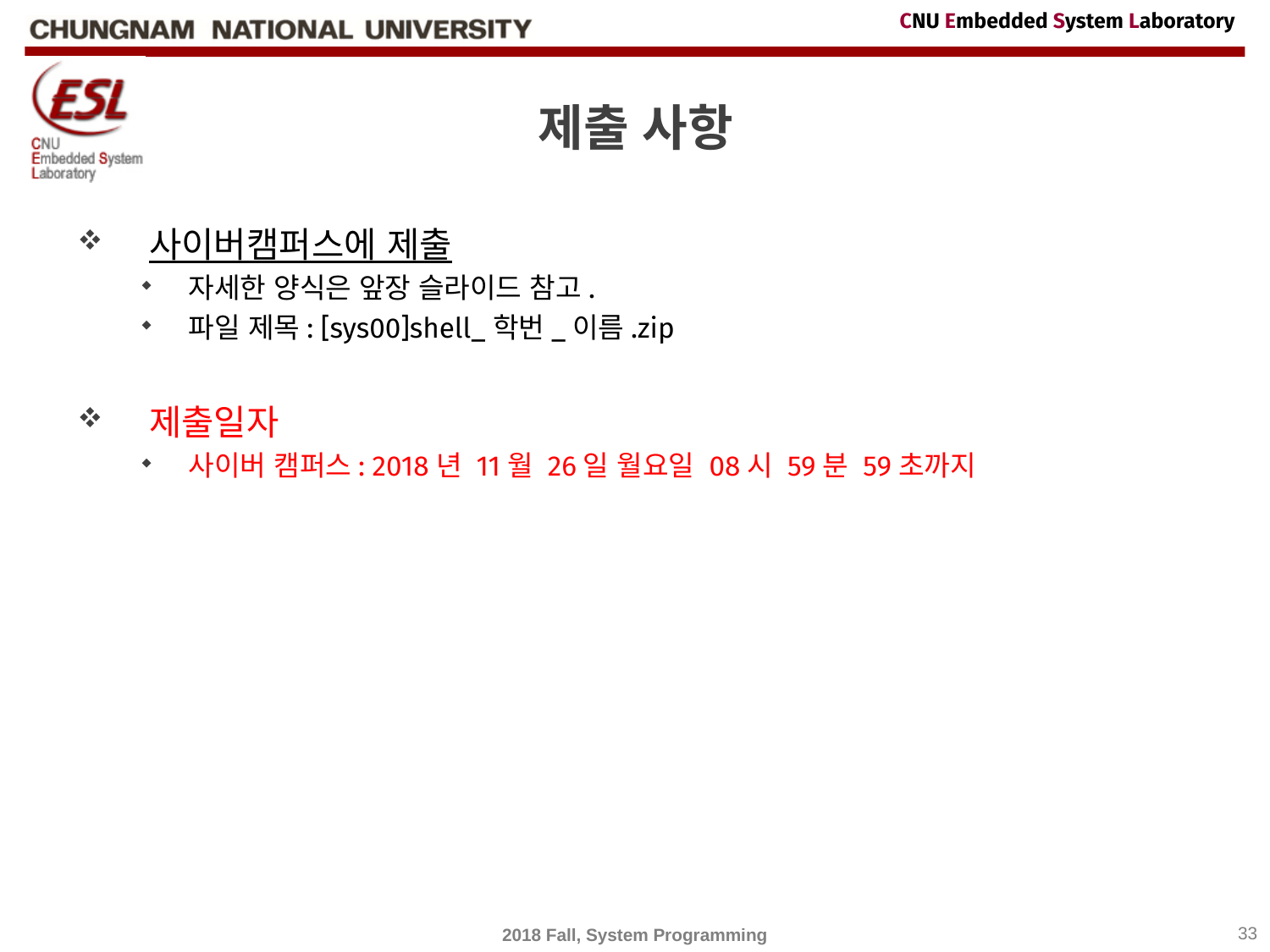

# 제출 사항
사이버캠퍼스에 제출
자세한 양식은 앞장 슬라이드 참고.
파일 제목: [sys00]shell_학번_이름.zip

제출일자
사이버 캠퍼스: 2018년 11월 26일 월요일 08시 59분 59초까지
2018 Fall, System Programming
33